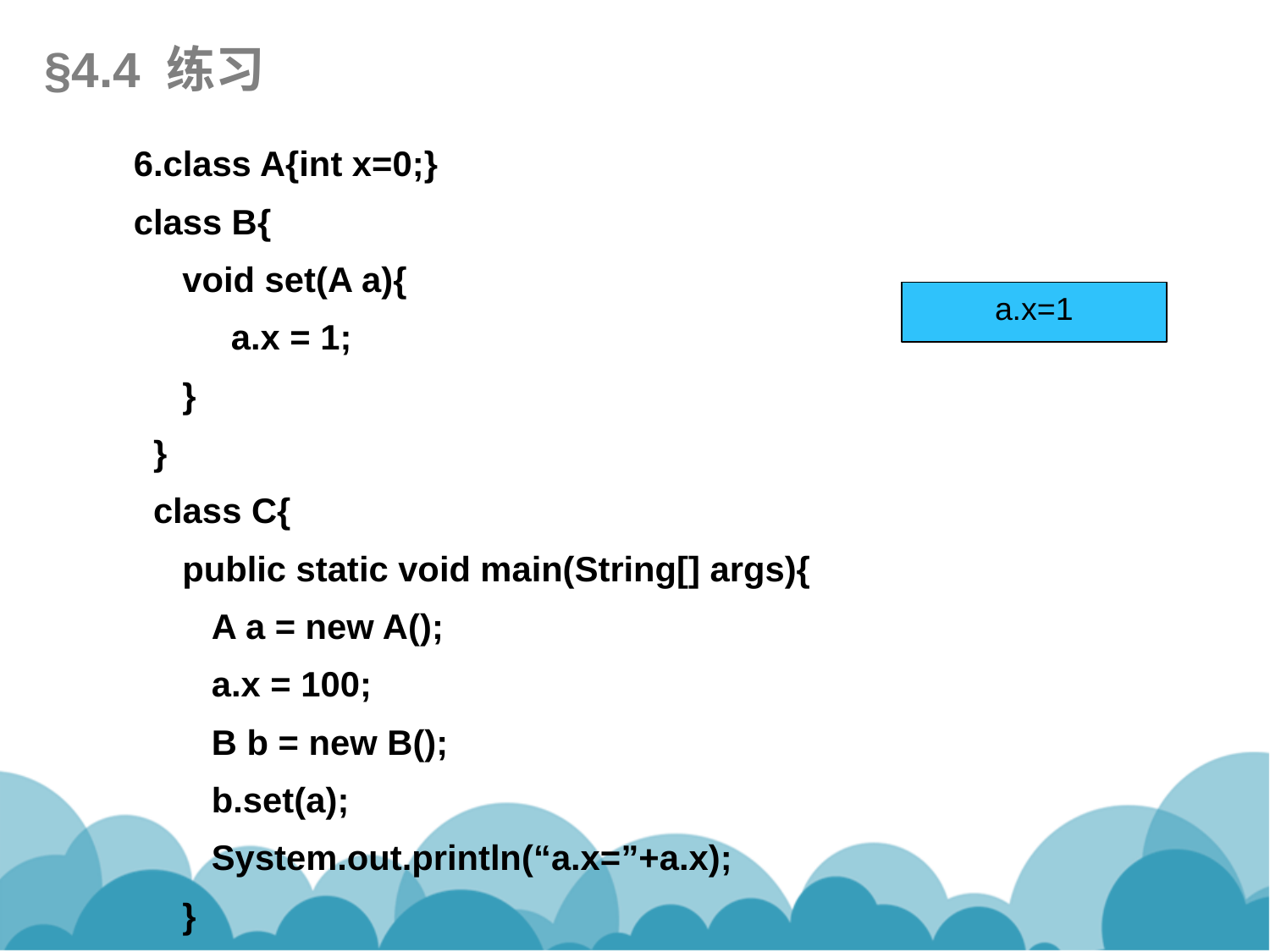

§4.4 练习
6.class A{int x=0;}
class B{
     void set(A a){
          a.x = 1;
     }
  }
  class C{
     public static void main(String[] args){
        A a = new A();
        a.x = 100;
        B b = new B();
        b.set(a);
        System.out.println(“a.x=”+a.x);
     }
  }
a.x=1
72